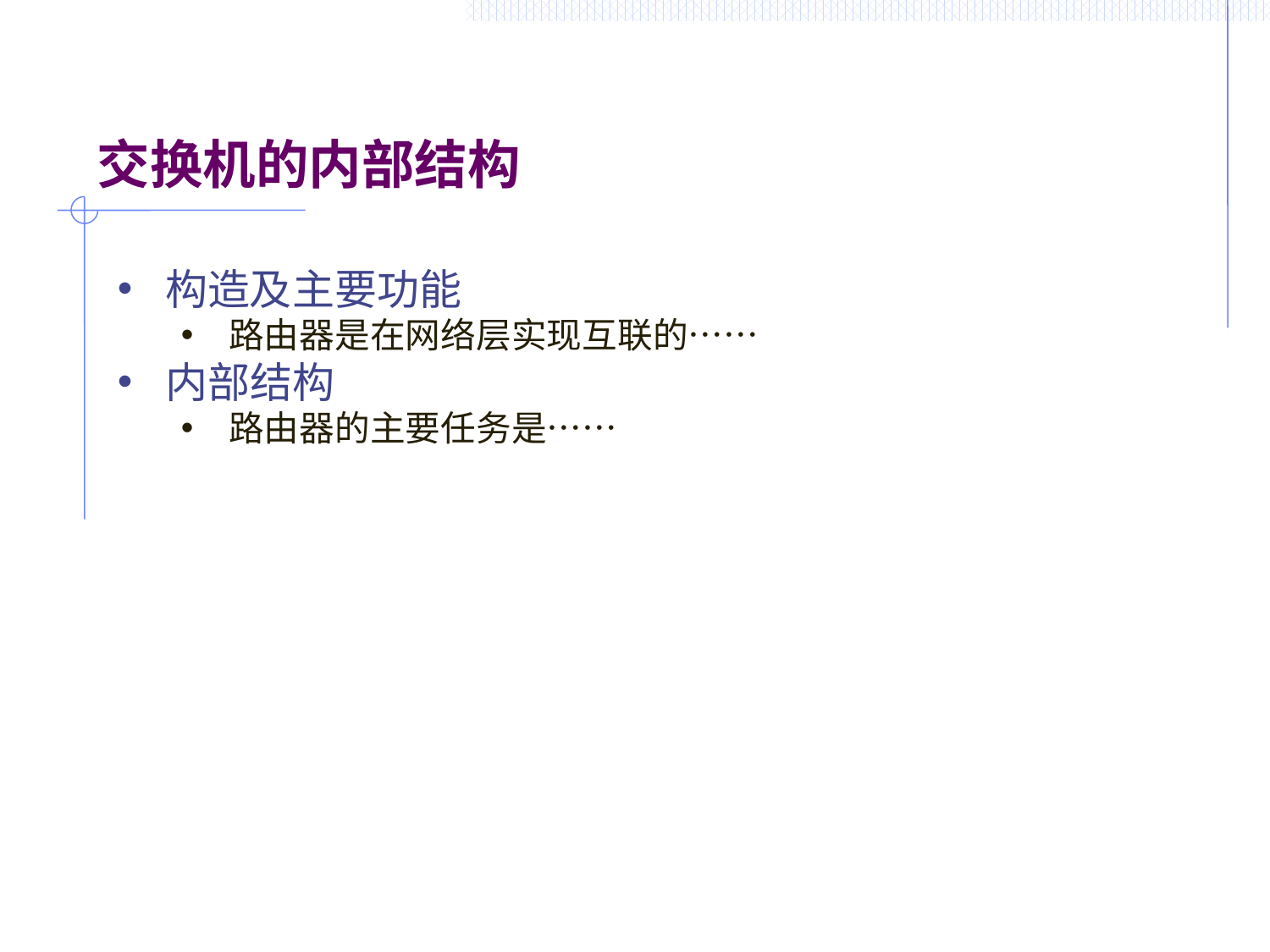

# 交换机的内部结构
构造及主要功能
路由器是在网络层实现互联的……
内部结构
路由器的主要任务是……